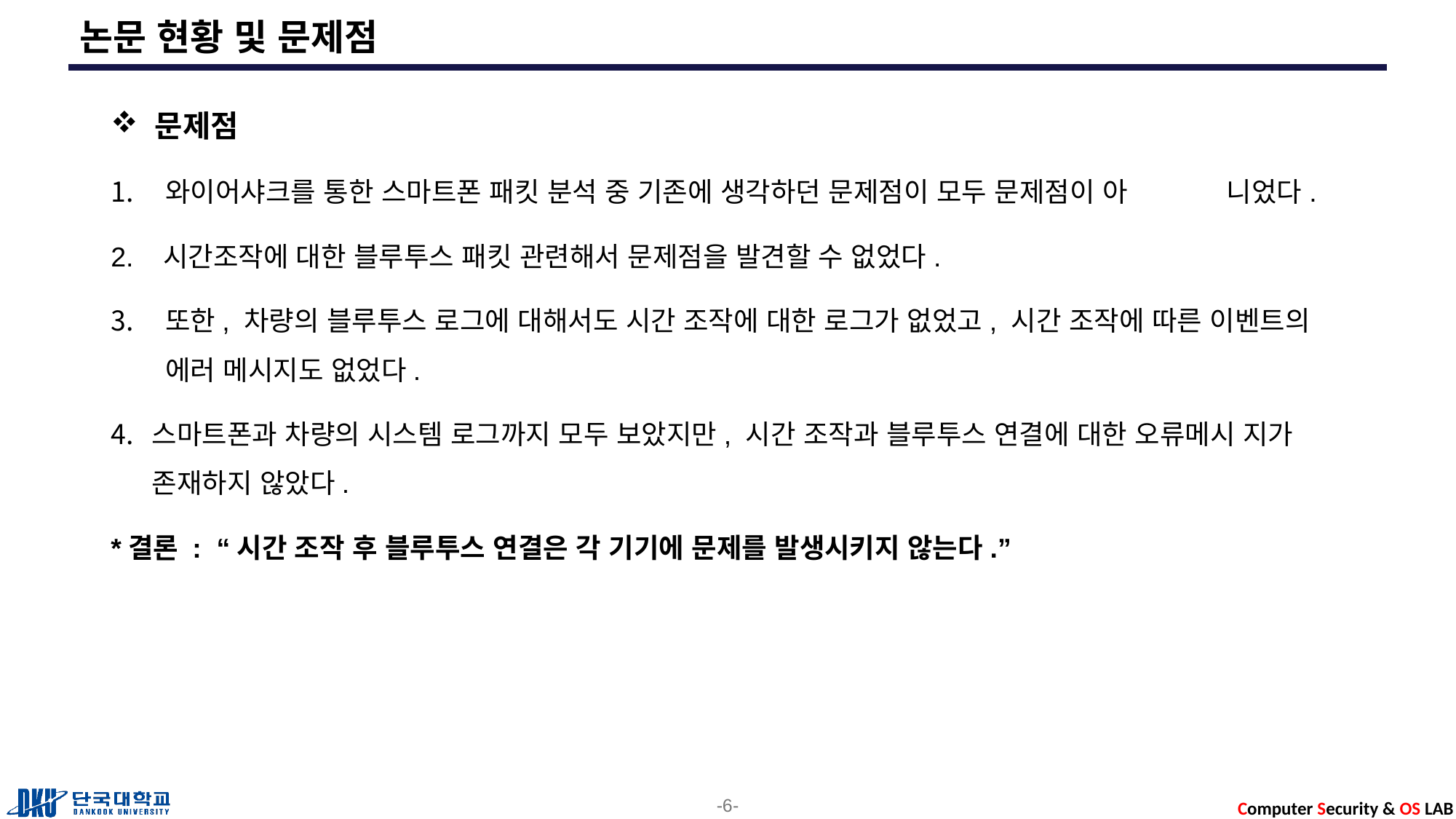

# 논문 현황 및 문제점
 문제점
와이어샤크를 통한 스마트폰 패킷 분석 중 기존에 생각하던 문제점이 모두 문제점이 아             니었다.
2.   시간조작에 대한 블루투스 패킷 관련해서 문제점을 발견할 수 없었다.
또한, 차량의 블루투스 로그에 대해서도 시간 조작에 대한 로그가 없었고, 시간 조작에 따른 이벤트의 에러 메시지도 없었다.
스마트폰과 차량의 시스템 로그까지 모두 보았지만, 시간 조작과 블루투스 연결에 대한 오류메시 지가 존재하지 않았다.
*결론 :  “시간 조작 후 블루투스 연결은 각 기기에 문제를 발생시키지 않는다.”

-6-